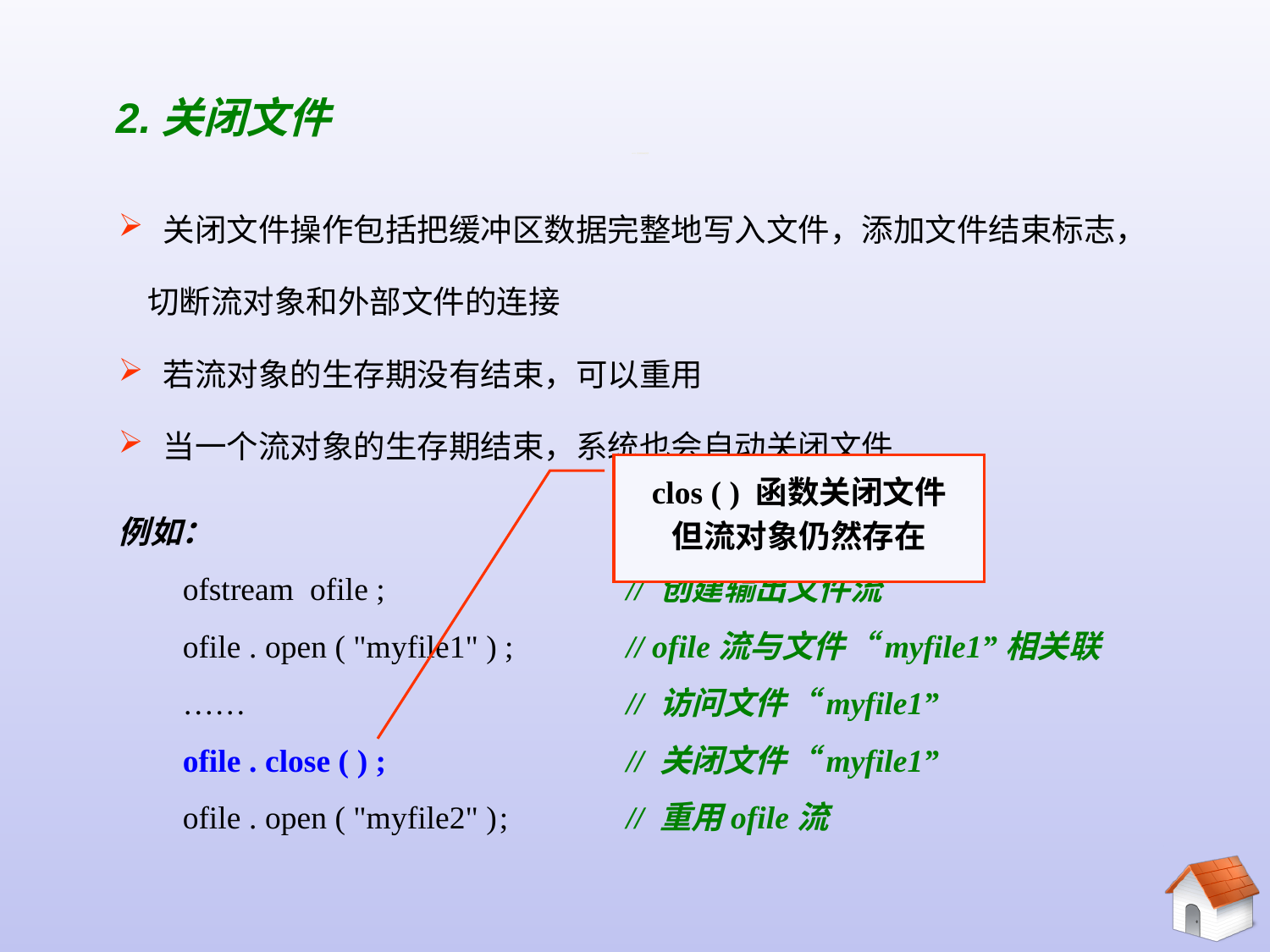

# 10.5.2  打开和关闭文件
2.关闭文件
 关闭文件操作包括把缓冲区数据完整地写入文件，添加文件结束标志，
   切断流对象和外部文件的连接
 若流对象的生存期没有结束，可以重用
 当一个流对象的生存期结束，系统也会自动关闭文件
clos ( ) 函数关闭文件
但流对象仍然存在
例如：
        ofstream  ofile ;		// 创建输出文件流
        ofile . open ( "myfile1" ) ;	// ofile流与文件“myfile1”相关联
        ……			// 访问文件“myfile1”
        ofile . close ( ) ;		// 关闭文件“myfile1”
        ofile . open ( "myfile2" )	; 	// 重用ofile流